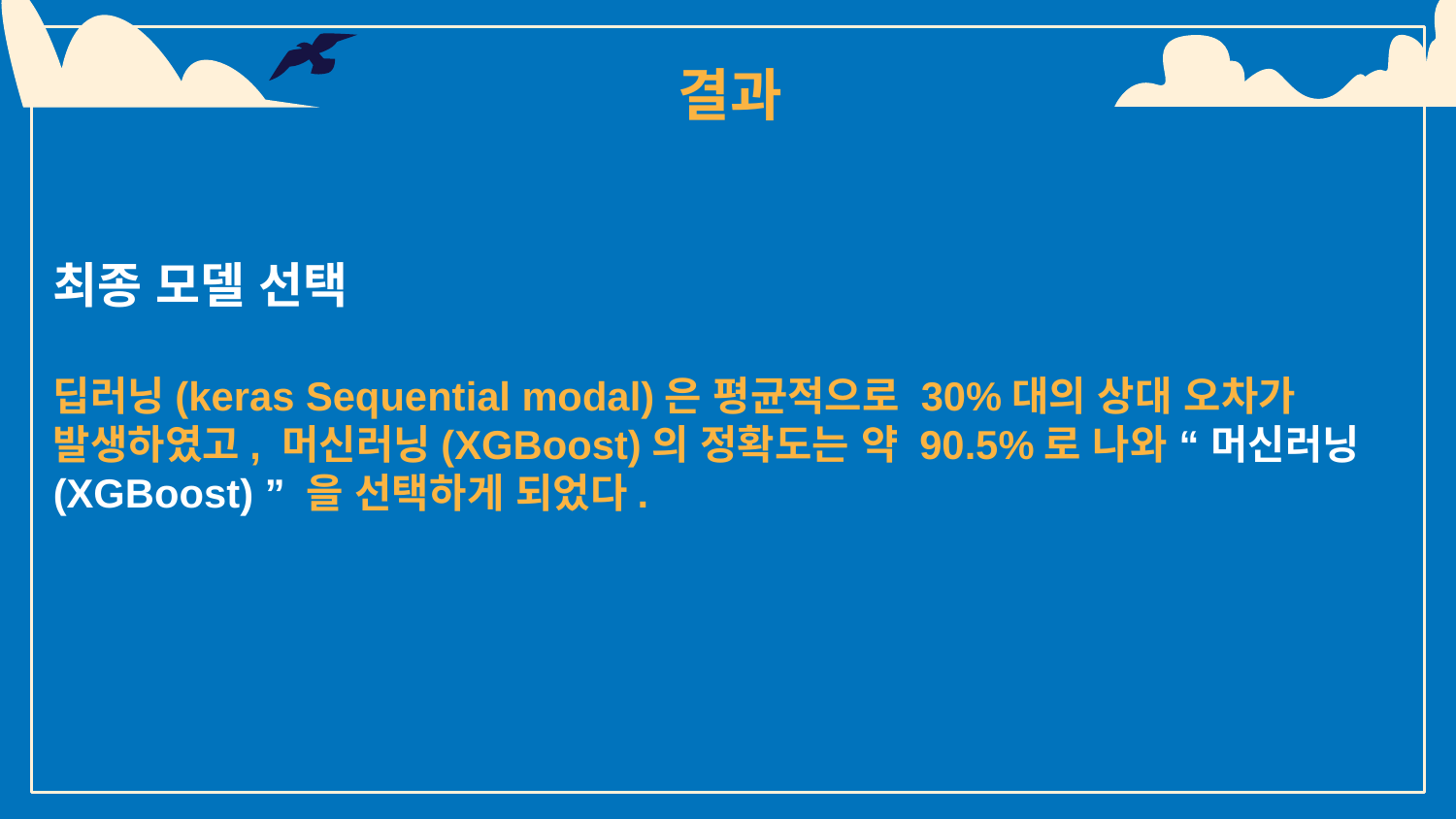

# 결과
최종 모델 선택

딥러닝(keras Sequential modal)은 평균적으로 30%대의 상대 오차가 발생하였고, 머신러닝(XGBoost)의 정확도는 약 90.5%로 나와 “ 머신러닝(XGBoost) ” 을 선택하게 되었다.